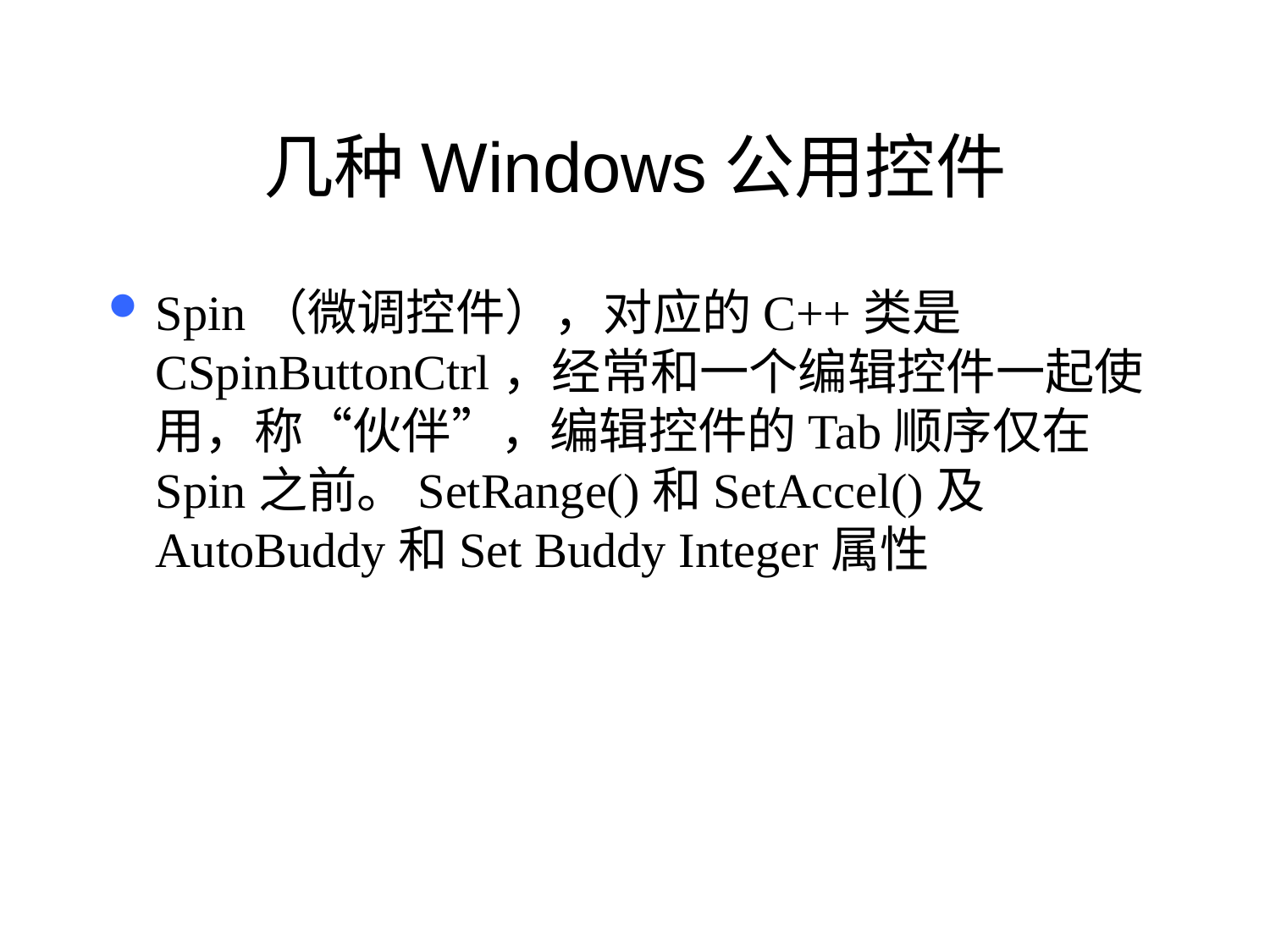

# 几种Windows公用控件
Spin（微调控件），对应的C++类是CSpinButtonCtrl，经常和一个编辑控件一起使用，称“伙伴”，编辑控件的Tab顺序仅在Spin之前。SetRange()和SetAccel()及AutoBuddy和Set Buddy Integer属性
63